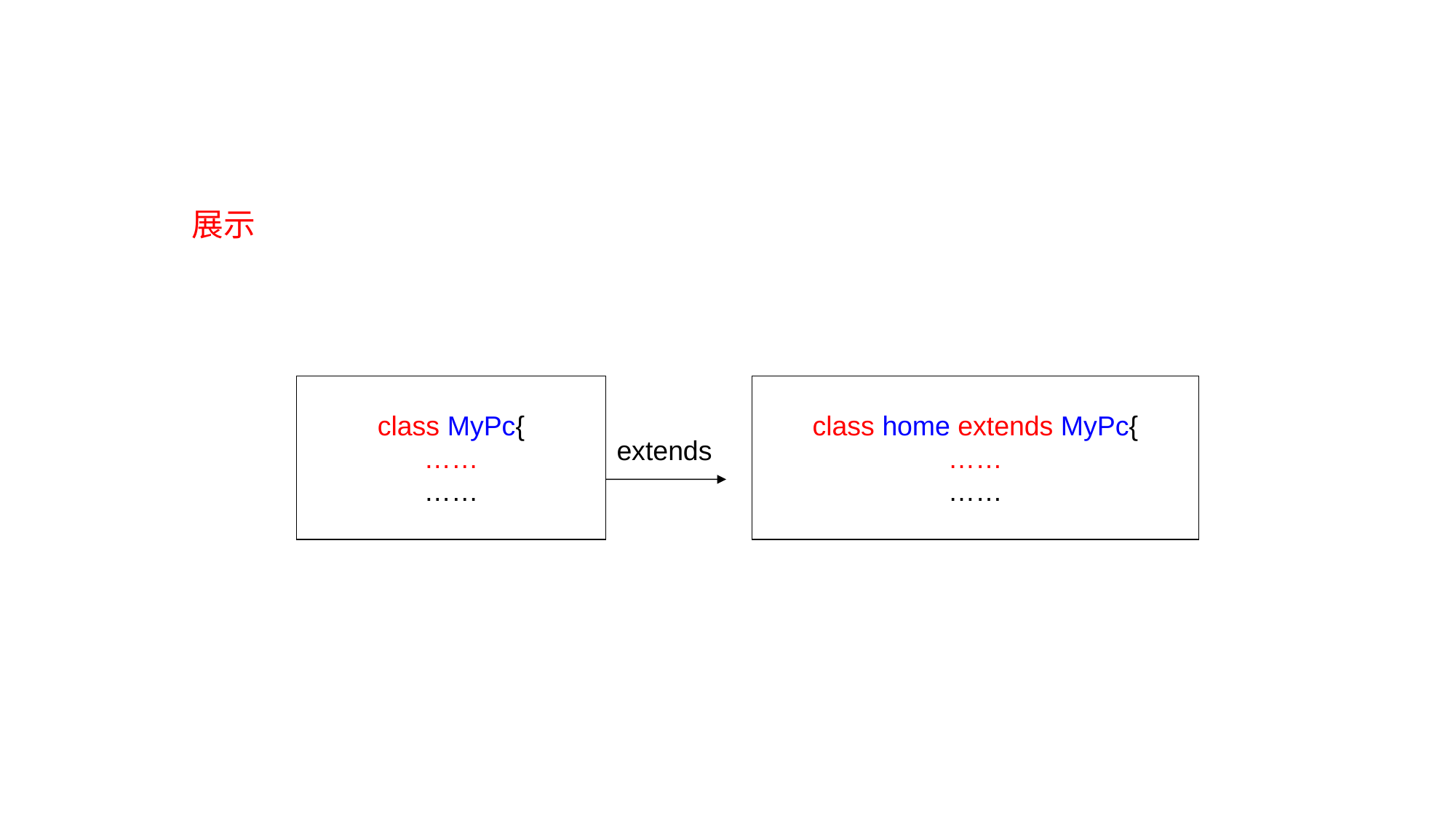

展示
class home extends MyPc{
……
……
class MyPc{
……
……
extends